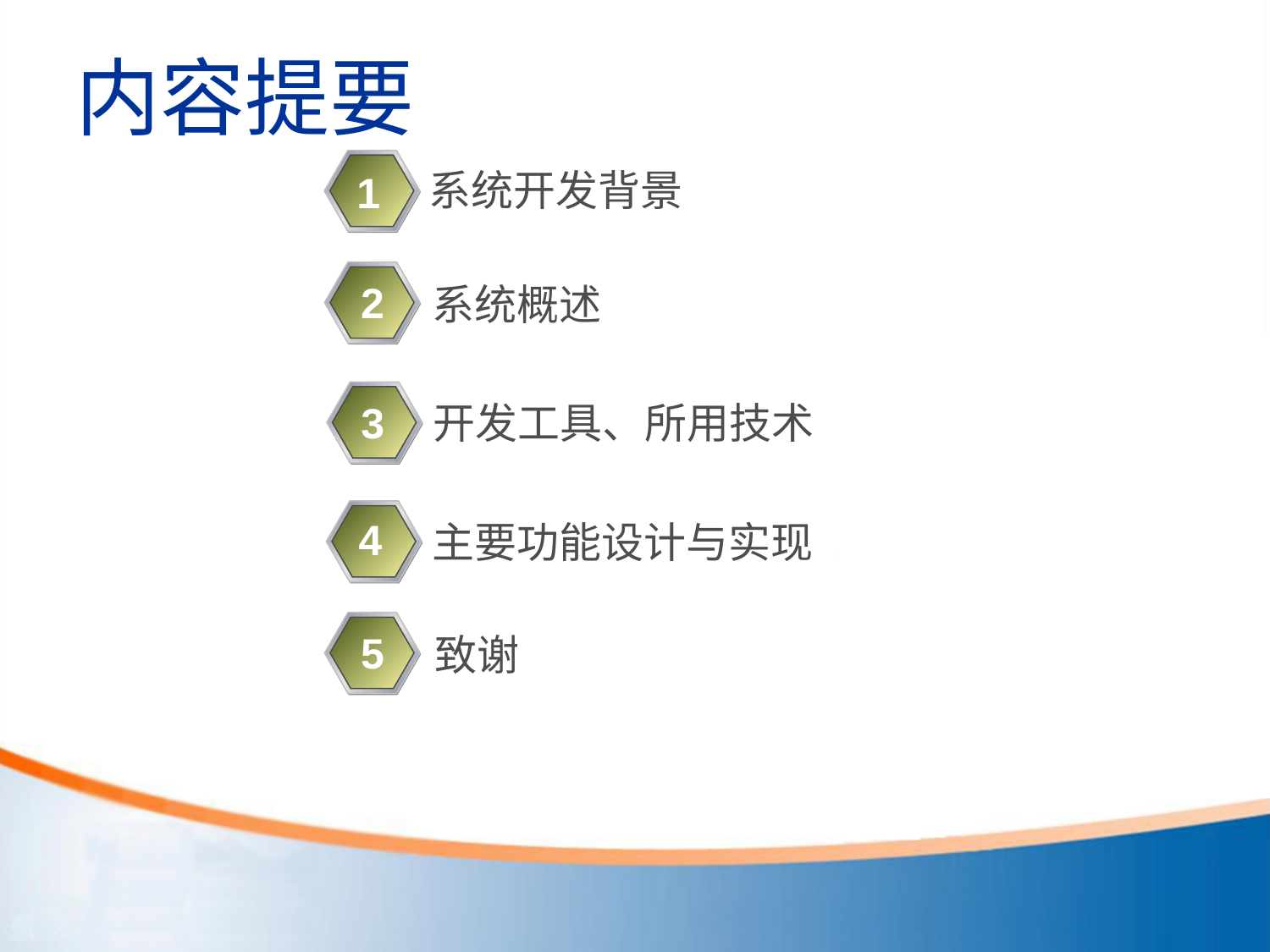

内容提要

系统开发背景
1

2
系统概述

3
开发工具、所用技术

4
主要功能设计与实现

5
致谢